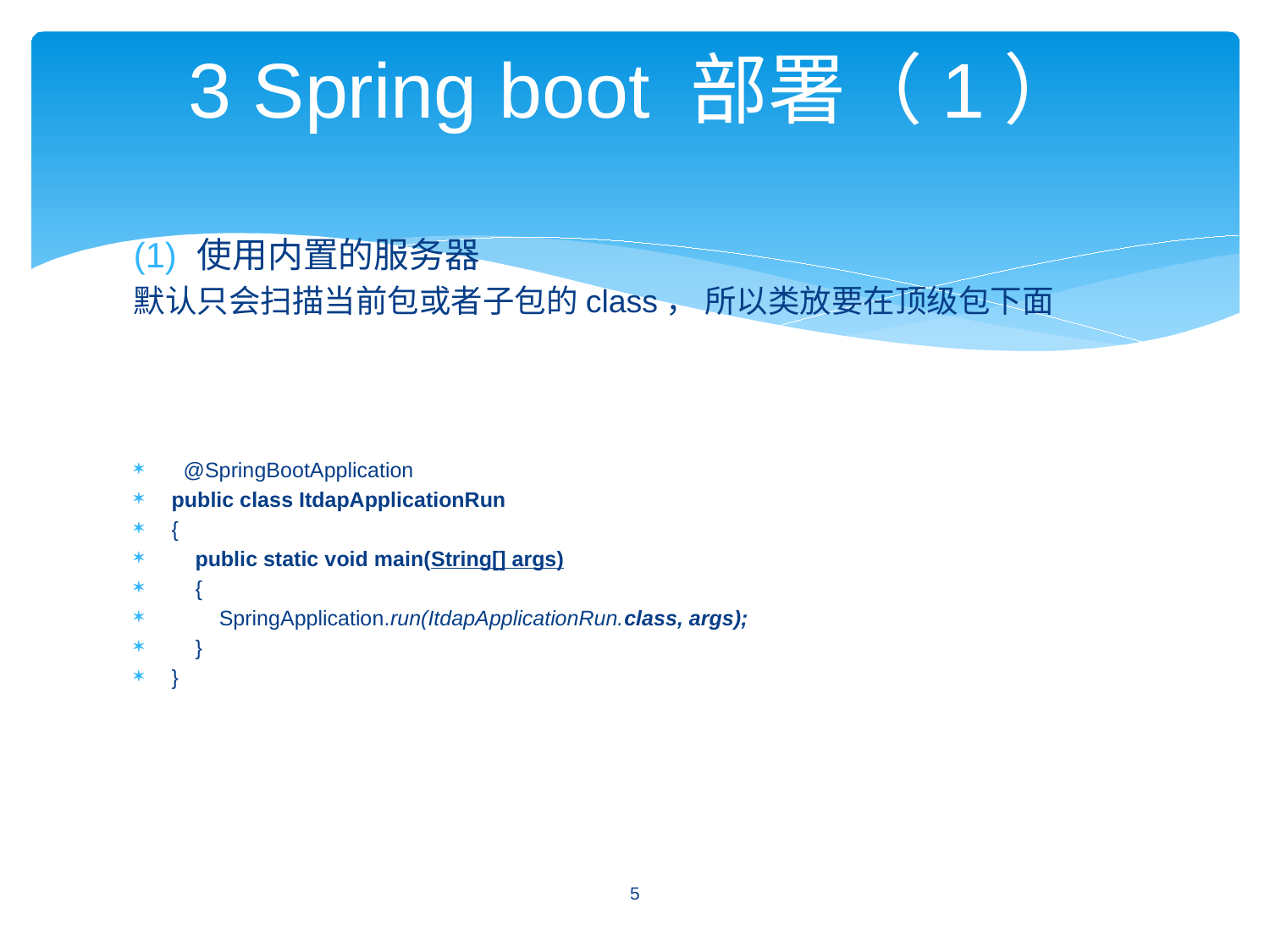

# 3 Spring boot 部署（1）
使用内置的服务器
默认只会扫描当前包或者子包的class， 所以类放要在顶级包下面

  @SpringBootApplication
public class ItdapApplicationRun
{
    public static void main(String[] args)
    {
        SpringApplication.run(ItdapApplicationRun.class, args);
    }
}
5